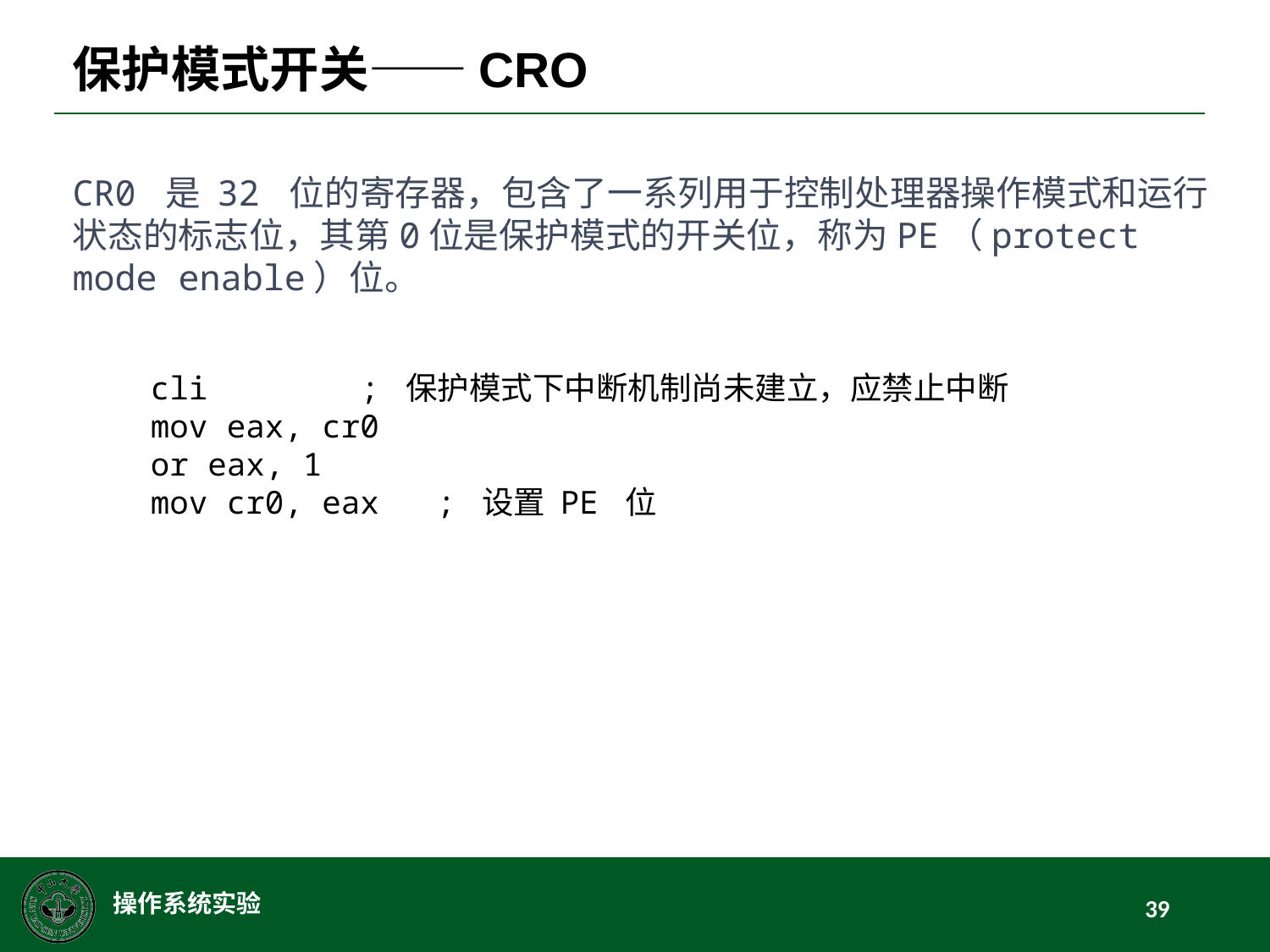

# 保护模式开关——CRO
CR0 是 32 位的寄存器，包含了一系列用于控制处理器操作模式和运行状态的标志位，其第0位是保护模式的开关位，称为PE（protect mode enable）位。
cli        ; 保护模式下中断机制尚未建立，应禁止中断
mov eax, cr0
or eax, 1
mov cr0, eax   ; 设置 PE 位
           操作系统实验
39